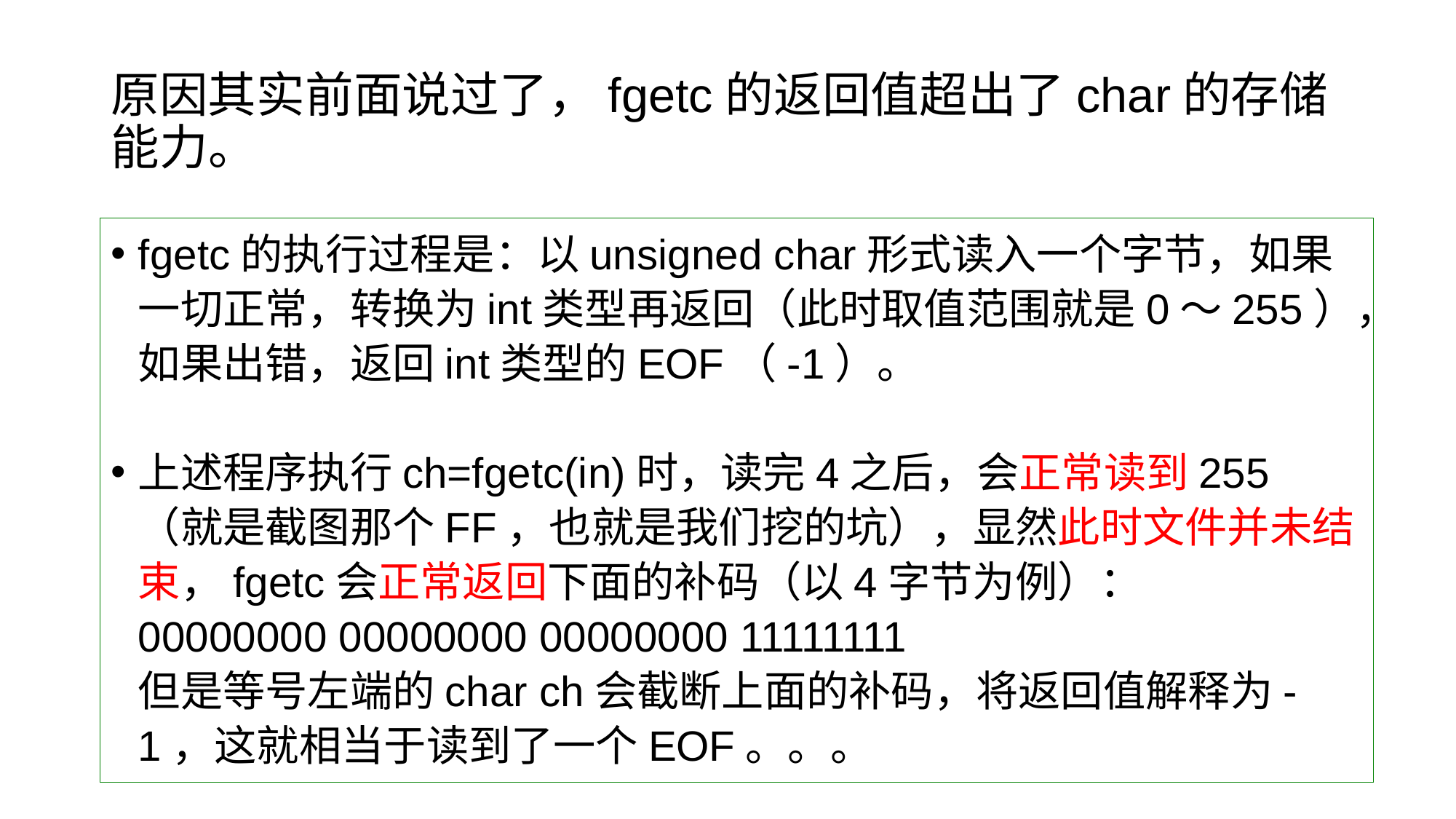

# 原因其实前面说过了，fgetc的返回值超出了char的存储能力。
fgetc的执行过程是：以unsigned char形式读入一个字节，如果一切正常，转换为int类型再返回（此时取值范围就是0～255），如果出错，返回int类型的EOF（-1）。

上述程序执行ch=fgetc(in)时，读完4之后，会正常读到255（就是截图那个FF，也就是我们挖的坑），显然此时文件并未结束，fgetc会正常返回下面的补码（以4字节为例）：
00000000 00000000 00000000 11111111
但是等号左端的char ch会截断上面的补码，将返回值解释为-1，这就相当于读到了一个EOF。。。